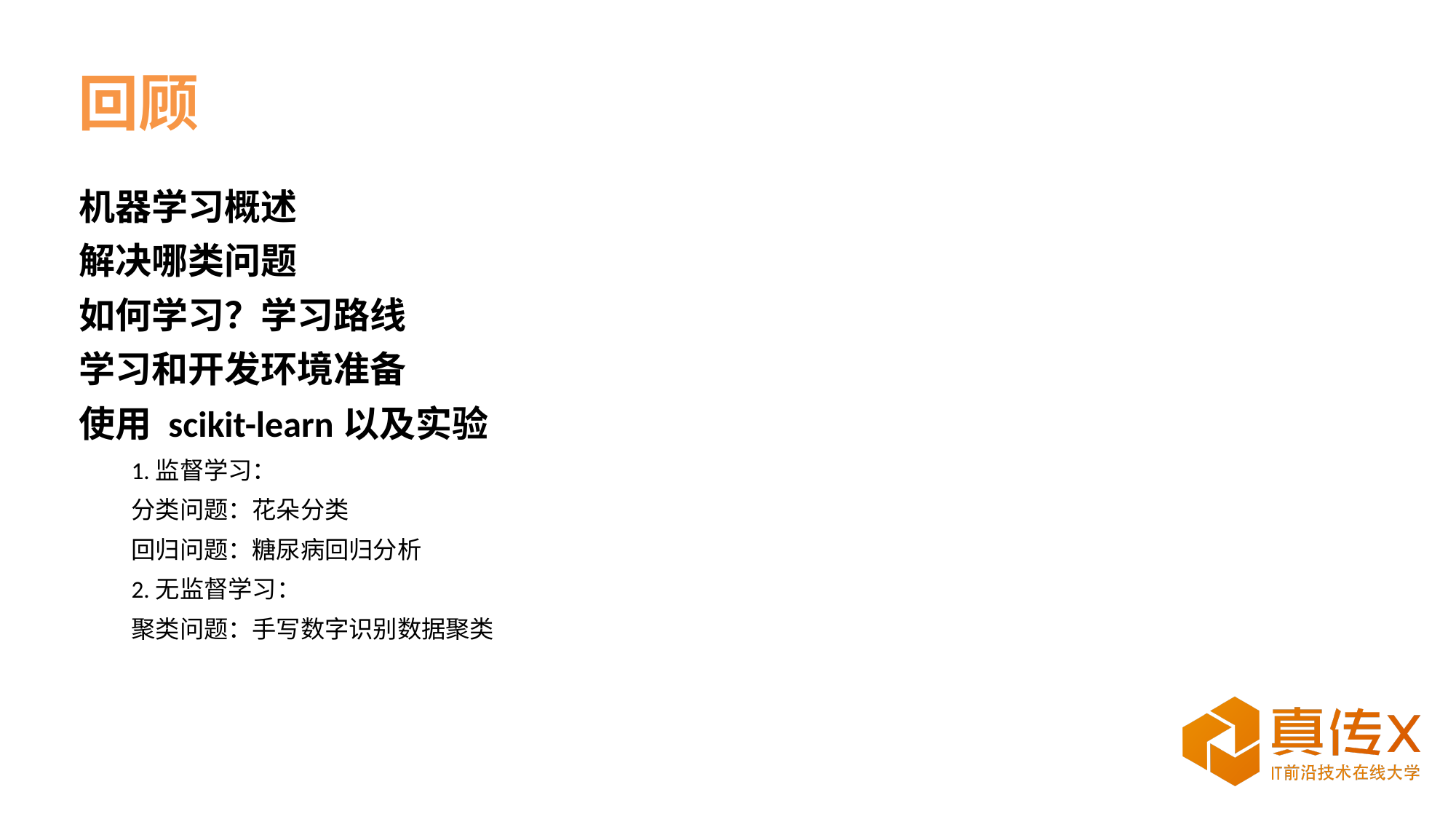

# 回顾
机器学习概述
解决哪类问题
如何学习？学习路线
学习和开发环境准备
使用 scikit-learn以及实验
1.监督学习：
分类问题：花朵分类
回归问题：糖尿病回归分析
2.无监督学习：
聚类问题：手写数字识别数据聚类